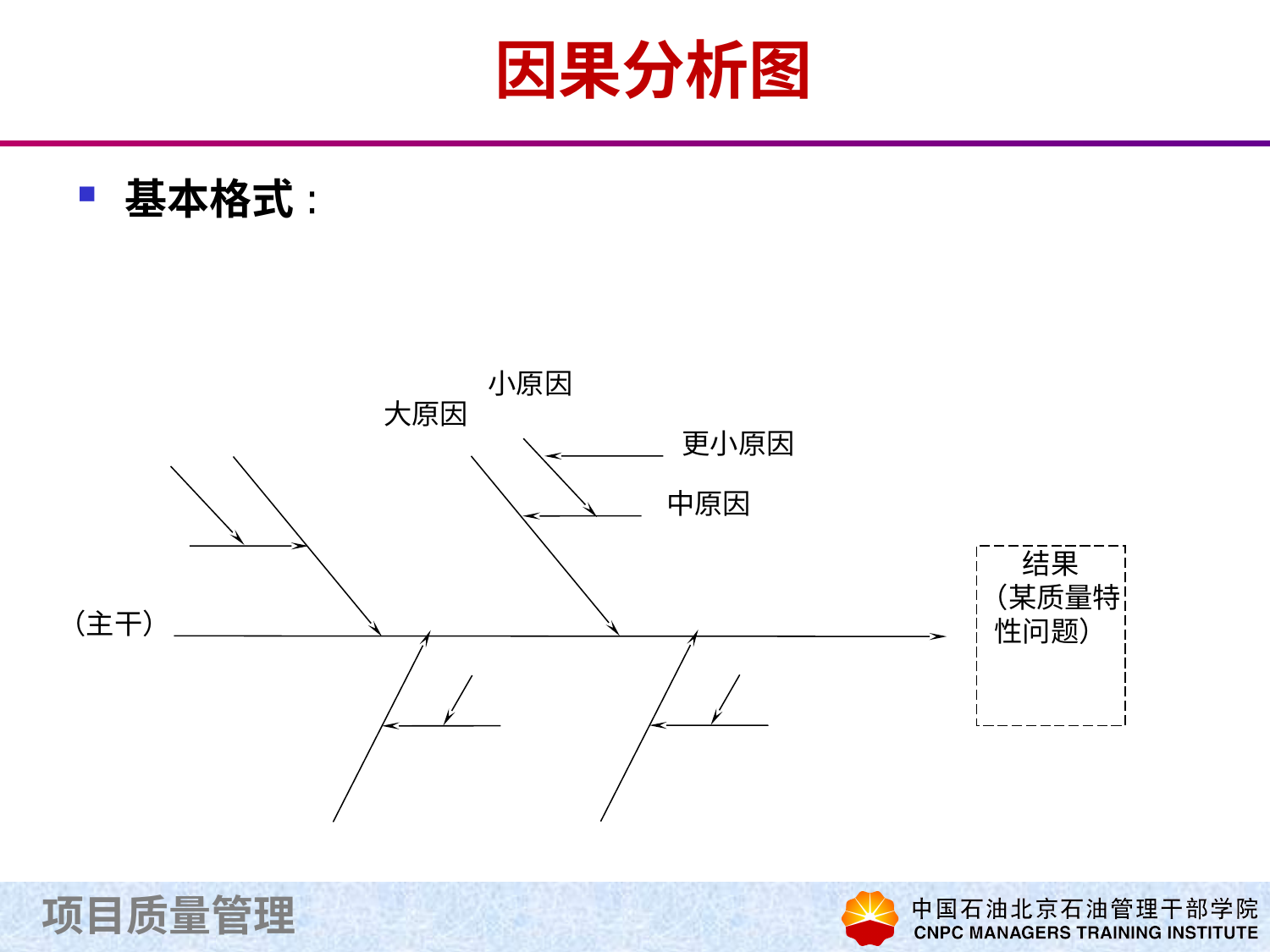

# 因果分析图
基本格式:
小原因
大原因
更小原因

中原因

结果
（某质量特性问题）
（主干）